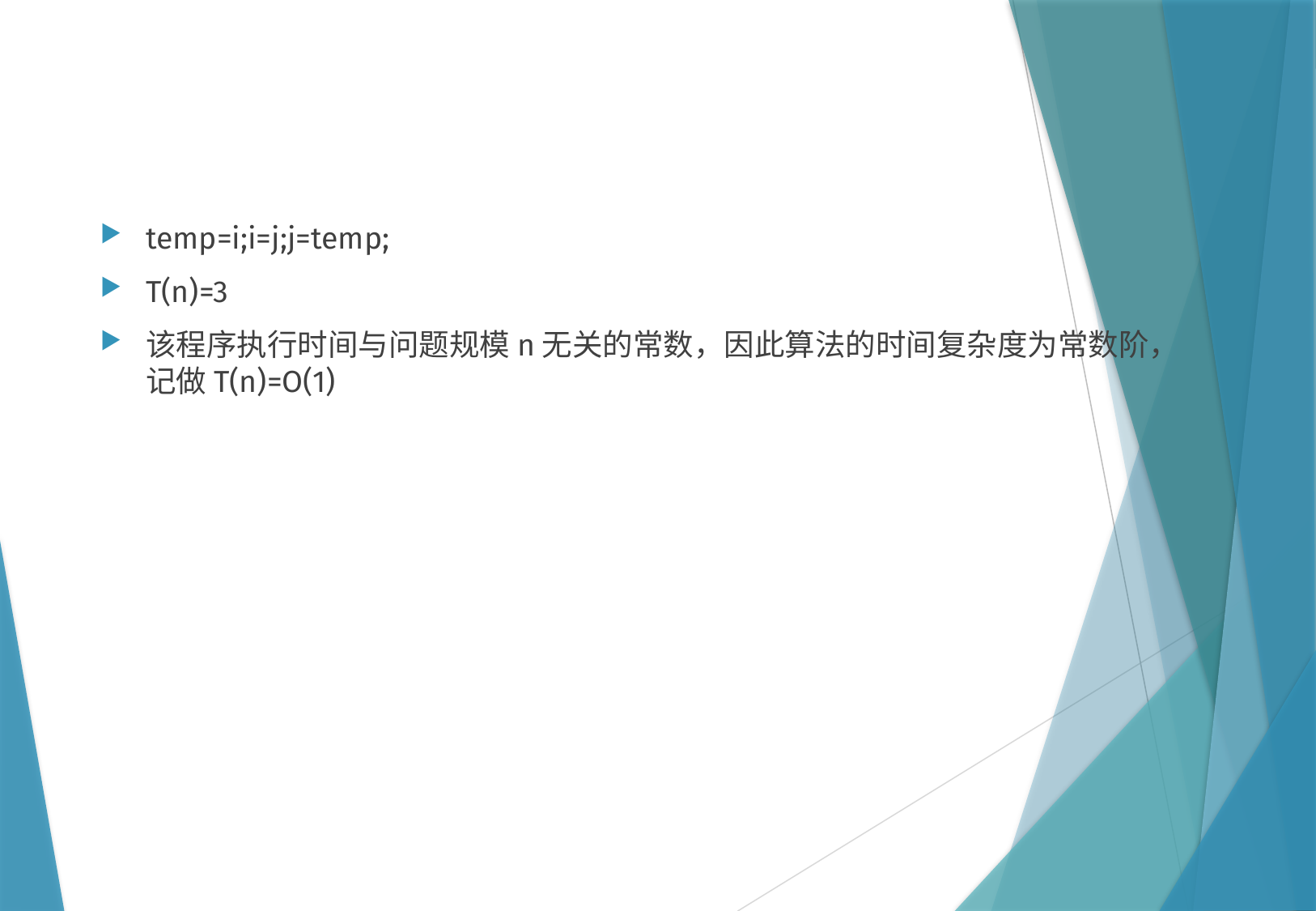

#
temp=i;i=j;j=temp;
T(n)=3
该程序执行时间与问题规模n无关的常数，因此算法的时间复杂度为常数阶，记做T(n)=O(1)